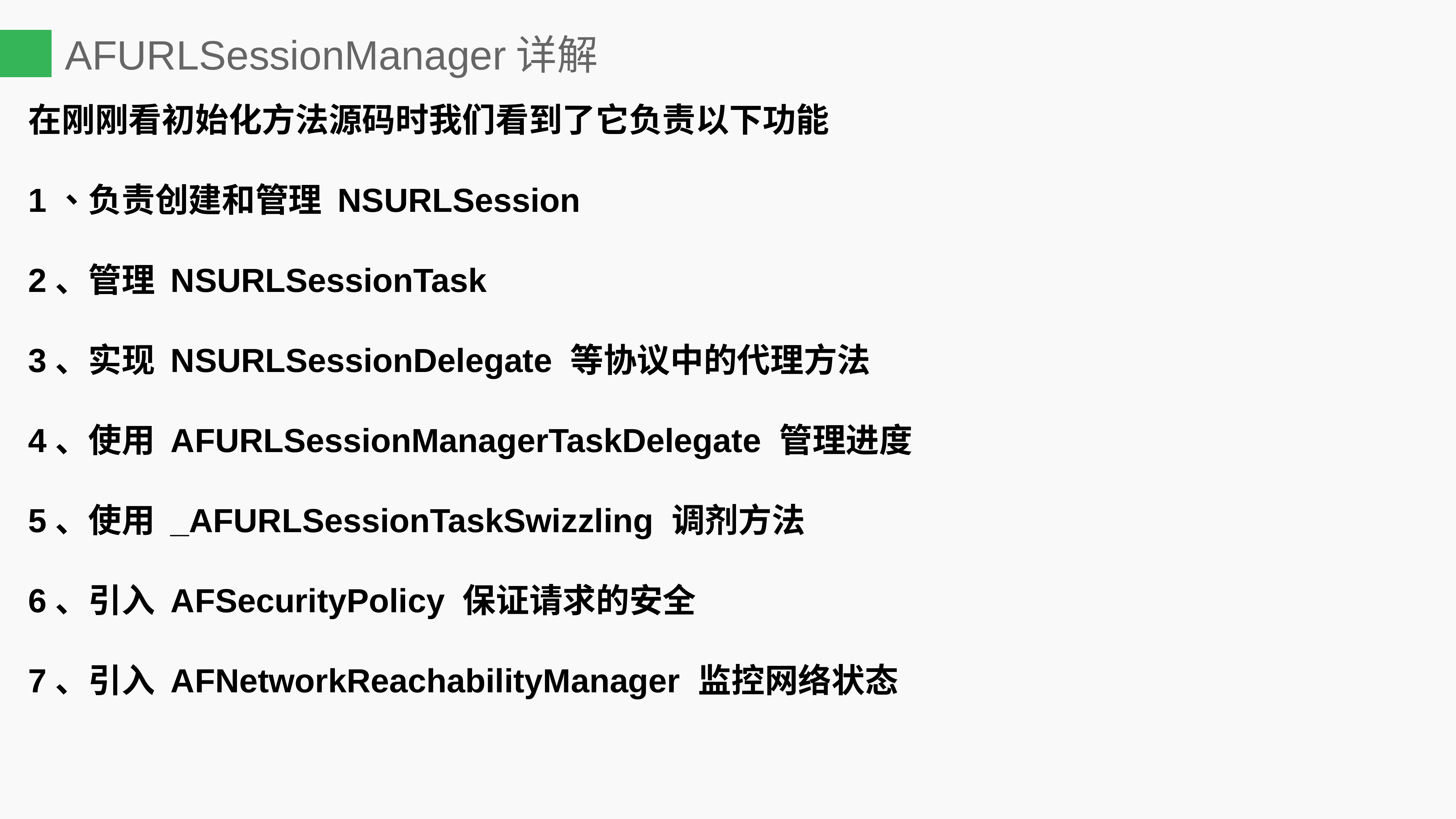

AFURLSessionManager详解

在刚刚看初始化方法源码时我们看到了它负责以下功能

1、负责创建和管理 NSURLSession

2、管理 NSURLSessionTask

3、实现 NSURLSessionDelegate 等协议中的代理方法

4、使用 AFURLSessionManagerTaskDelegate 管理进度

5、使用 _AFURLSessionTaskSwizzling 调剂方法

6、引入 AFSecurityPolicy 保证请求的安全

7、引入 AFNetworkReachabilityManager 监控网络状态